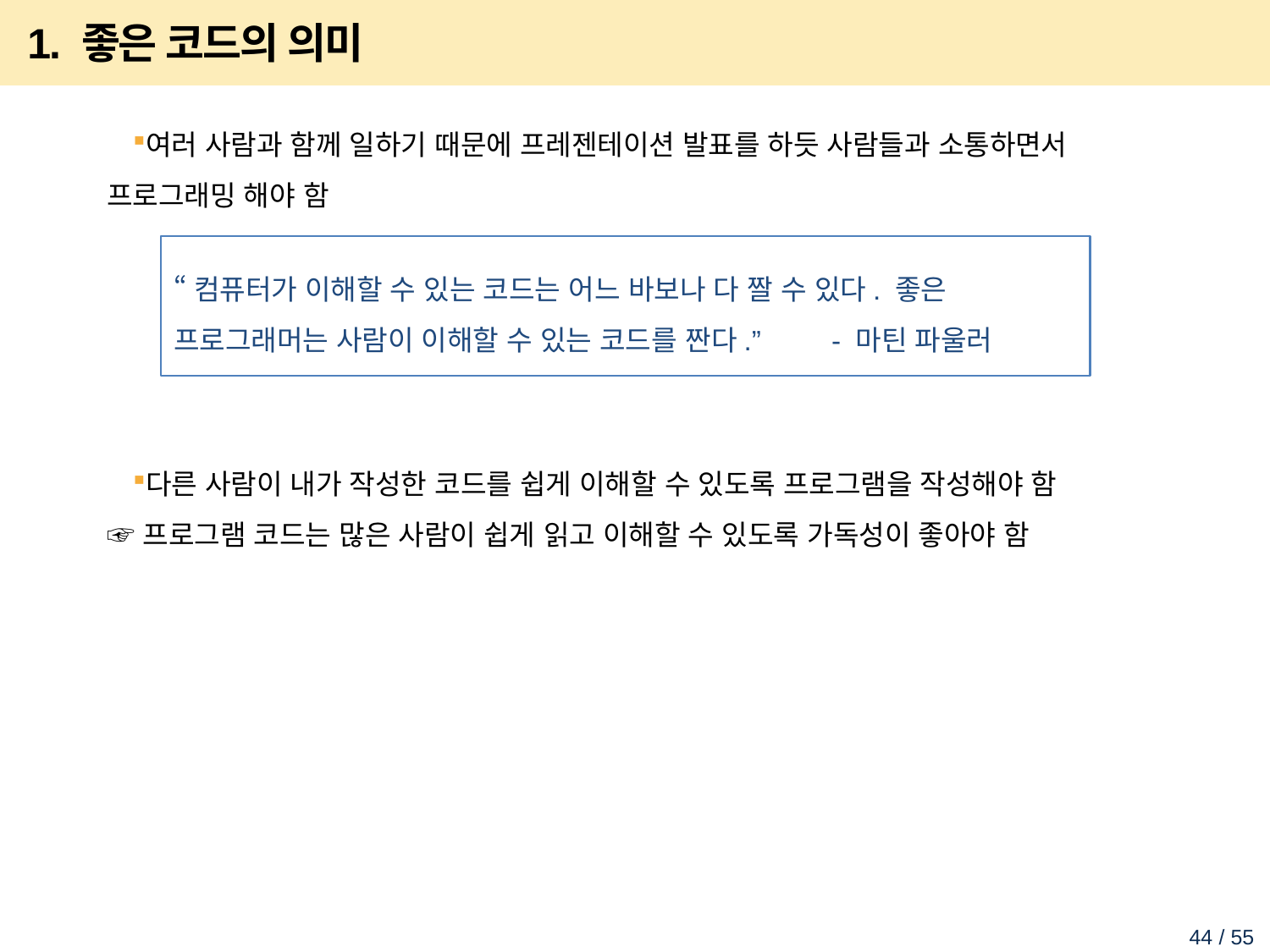

# 1. 좋은 코드의 의미
여러 사람과 함께 일하기 때문에 프레젠테이션 발표를 하듯 사람들과 소통하면서 프로그래밍 해야 함

다른 사람이 내가 작성한 코드를 쉽게 이해할 수 있도록 프로그램을 작성해야 함
☞ 프로그램 코드는 많은 사람이 쉽게 읽고 이해할 수 있도록 가독성이 좋아야 함
“컴퓨터가 이해할 수 있는 코드는 어느 바보나 다 짤 수 있다. 좋은 프로그래머는 사람이 이해할 수 있는 코드를 짠다.”         - 마틴 파울러